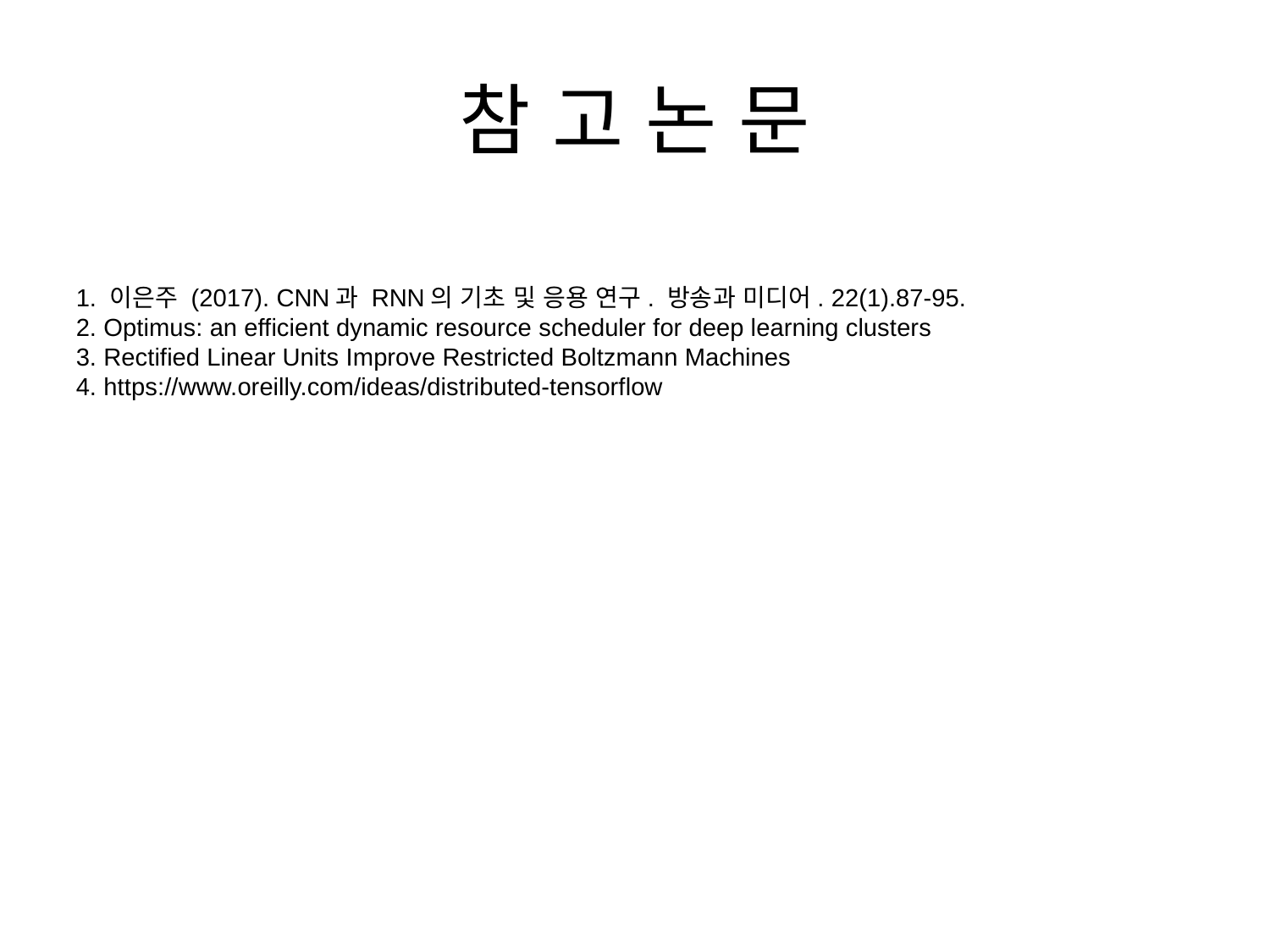

# 참 고 논 문
1. 이은주 (2017). CNN과 RNN의 기초 및 응용 연구. 방송과 미디어. 22(1).87-95.
2. Optimus: an efficient dynamic resource scheduler for deep learning clusters
3. Rectified Linear Units Improve Restricted Boltzmann Machines
4. https://www.oreilly.com/ideas/distributed-tensorflow